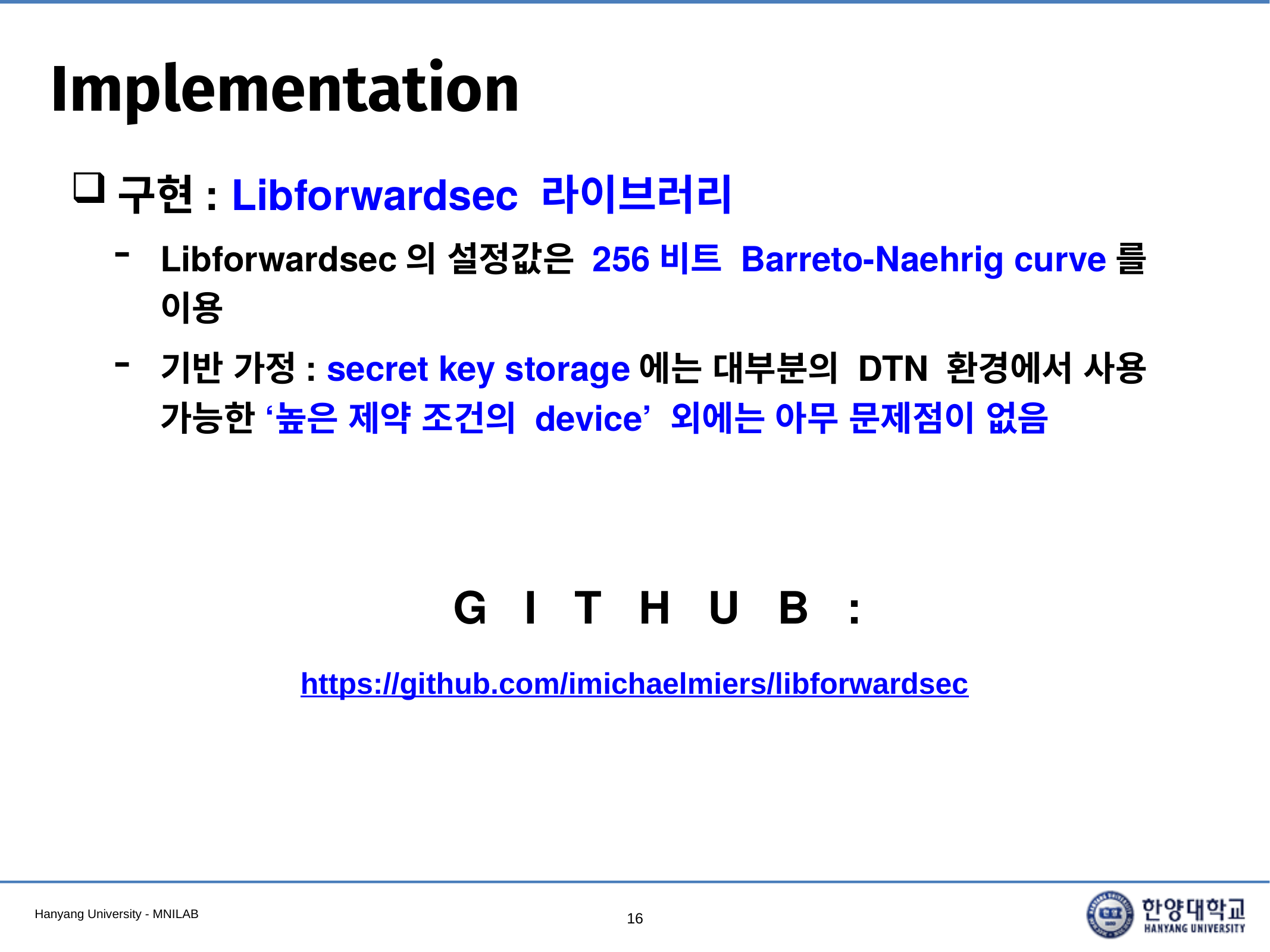

# Implementation
구현: Libforwardsec 라이브러리
Libforwardsec의 설정값은 256비트 Barreto-Naehrig curve를 이용
기반 가정: secret key storage에는 대부분의 DTN 환경에서 사용 가능한 ‘높은 제약 조건의 device’ 외에는 아무 문제점이 없음
GITHUB:
https://github.com/imichaelmiers/libforwardsec
16